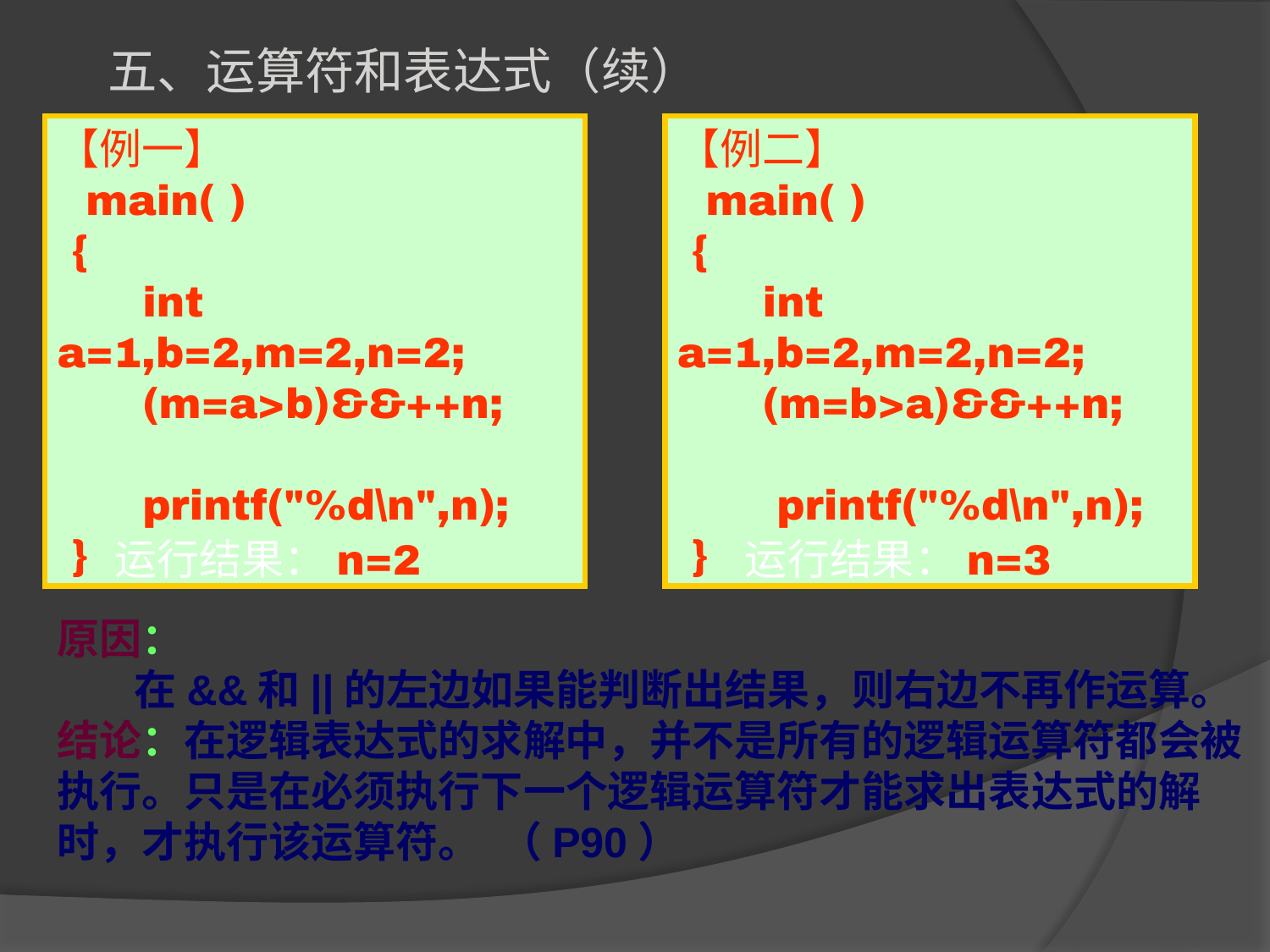

五、运算符和表达式（续）
【例一】
  main( )
 {
      int a=1,b=2,m=2,n=2;
      (m=a>b)&&++n;
      printf("%d\n",n);
 }
【例二】
  main( )
 {
      int a=1,b=2,m=2,n=2;
      (m=b>a)&&++n;
       printf("%d\n",n);
 }
运行结果：n=2
运行结果：n=3
原因：
       在&&和||的左边如果能判断出结果，则右边不再作运算。
结论：在逻辑表达式的求解中，并不是所有的逻辑运算符都会被执行。只是在必须执行下一个逻辑运算符才能求出表达式的解时，才执行该运算符。  （P90）